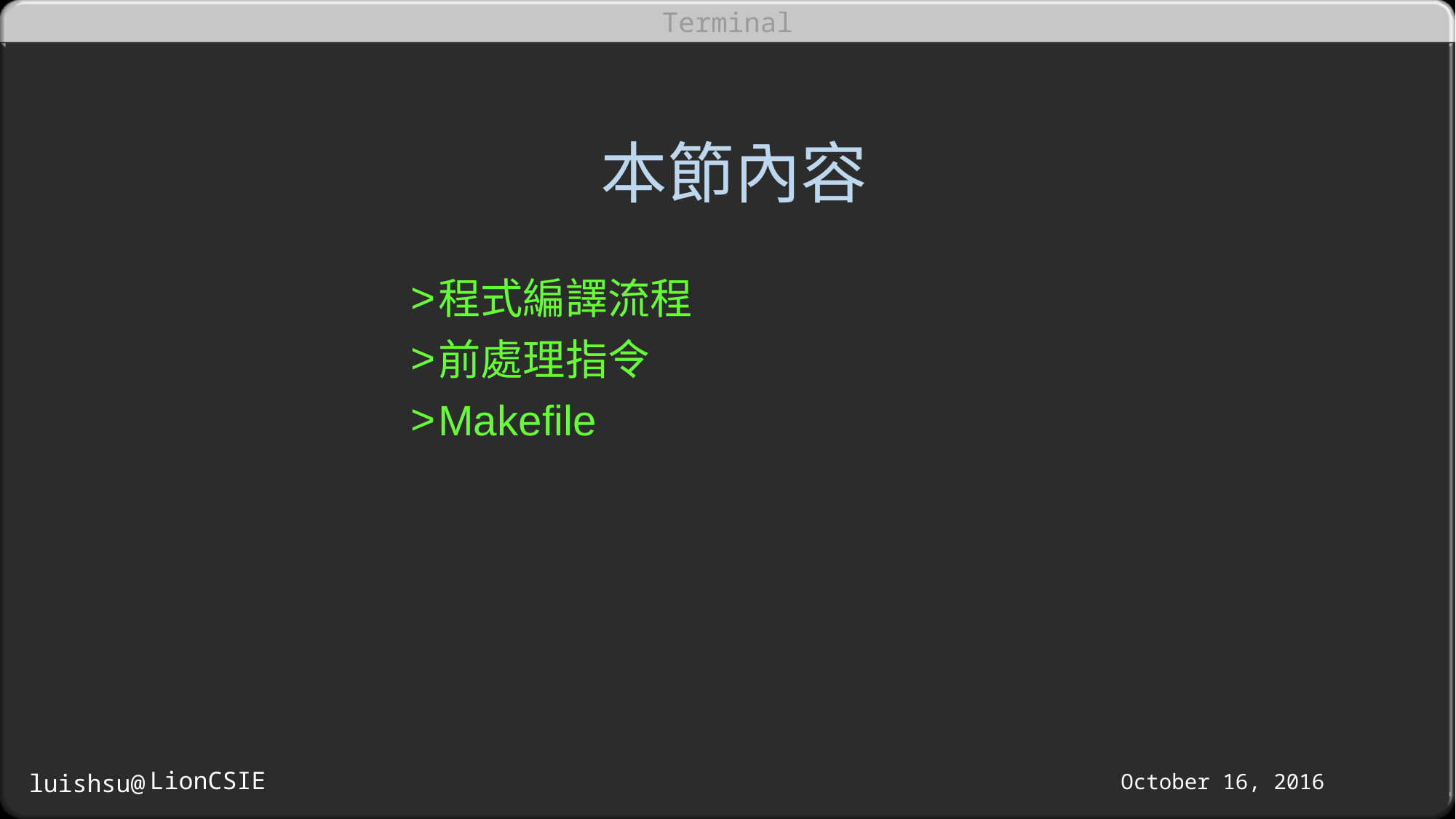

# 本節內容
程式編譯流程
前處理指令
Makefile

October 16, 2016
LionCSIE